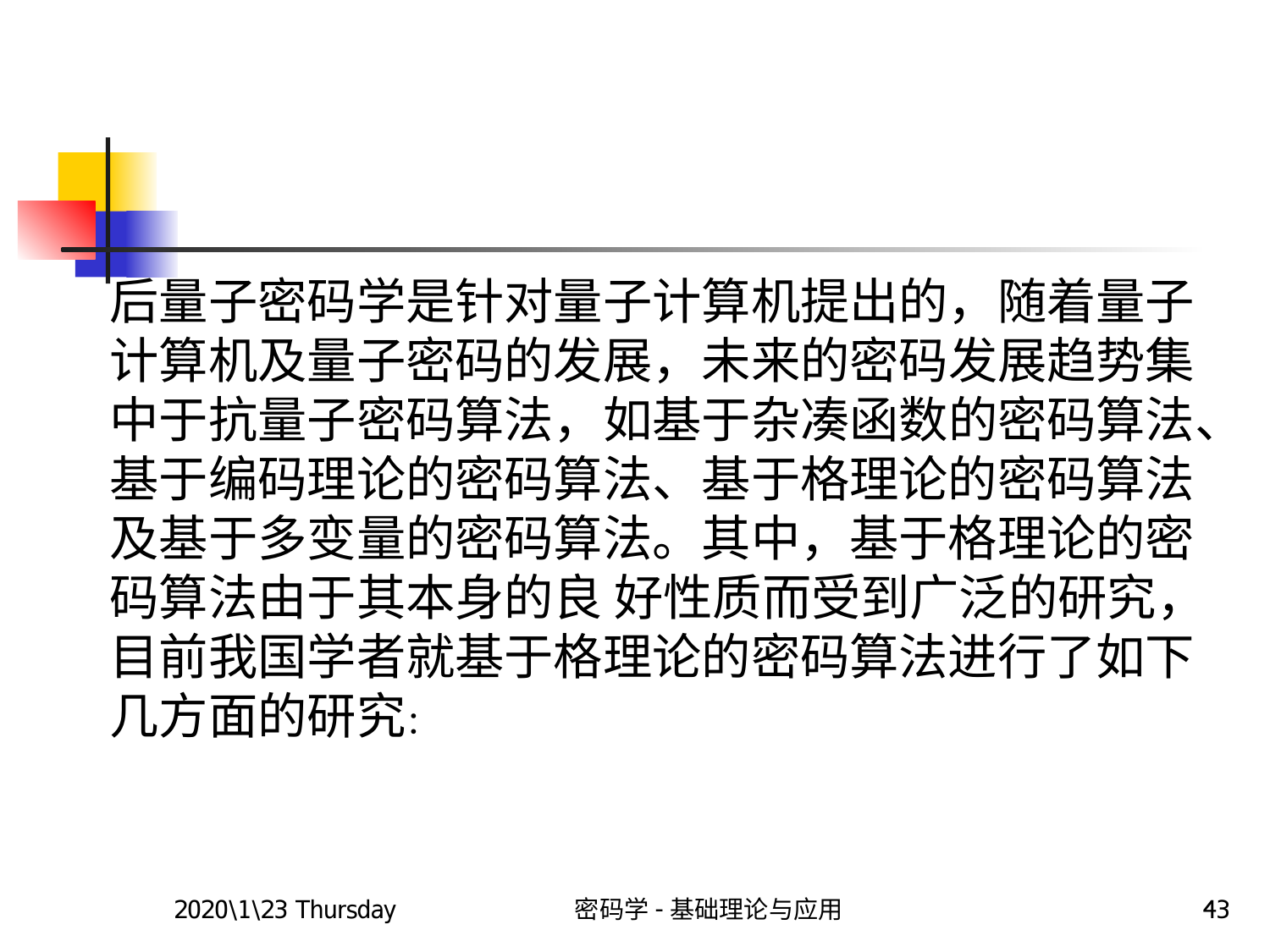

后量子密码学是针对量子计算机提出的，随着量子计算机及量子密码的发展，未来的密码发展趋势集中于抗量子密码算法，如基于杂凑函数的密码算法、基于编码理论的密码算法、基于格理论的密码算法及基于多变量的密码算法。其中，基于格理论的密码算法由于其本身的良 好性质而受到广泛的研究，目前我国学者就基于格理论的密码算法进行了如下几方面的研究：

2020\1\23 Thursday
密码学-基础理论与应用
43